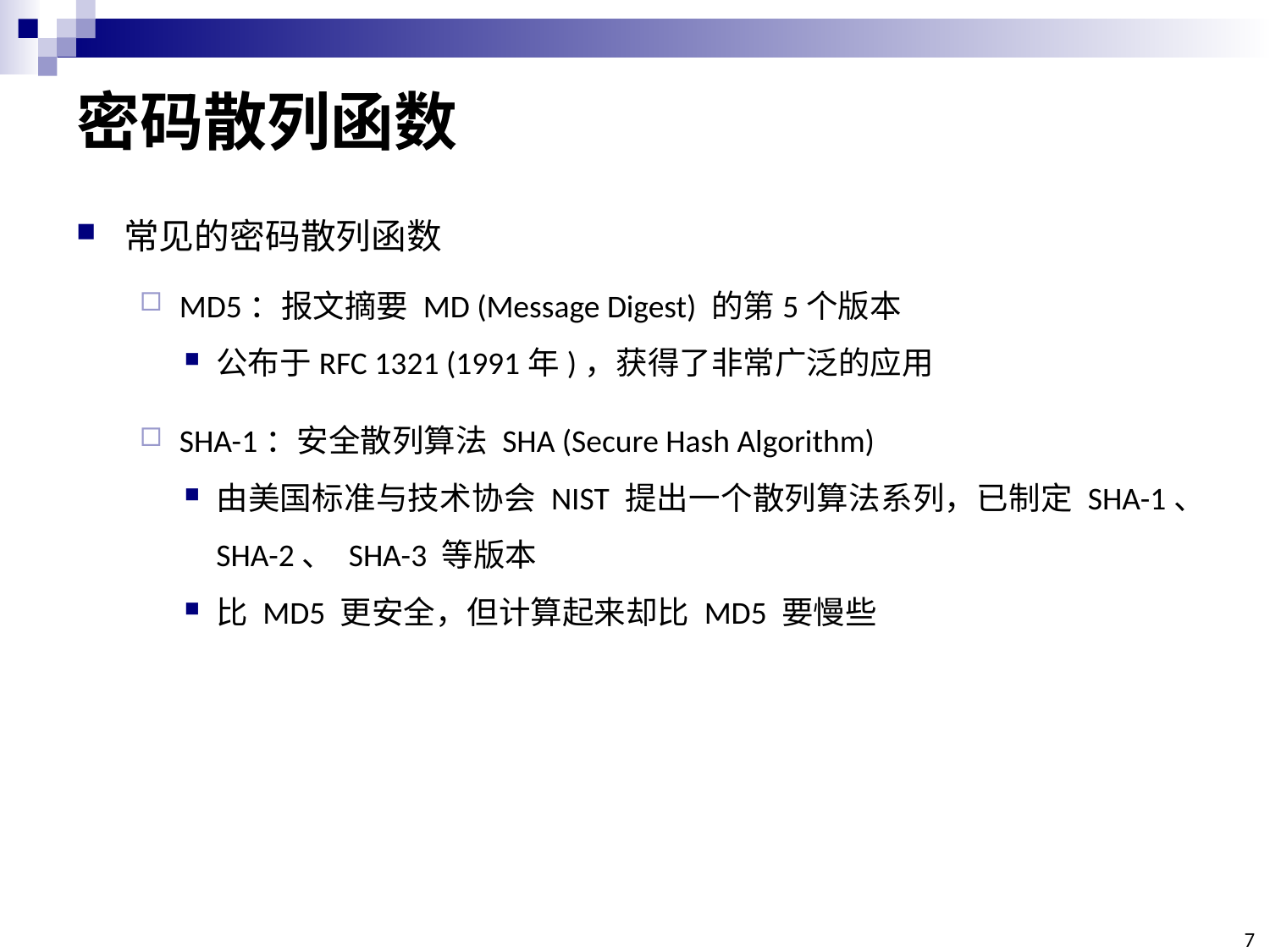

# 密码散列函数
常见的密码散列函数
MD5：报文摘要 MD (Message Digest) 的第5个版本
公布于RFC 1321 (1991年)，获得了非常广泛的应用
SHA-1：安全散列算法 SHA (Secure Hash Algorithm)
由美国标准与技术协会 NIST 提出一个散列算法系列，已制定 SHA-1、SHA-2、 SHA-3 等版本
比 MD5 更安全，但计算起来却比 MD5 要慢些
7